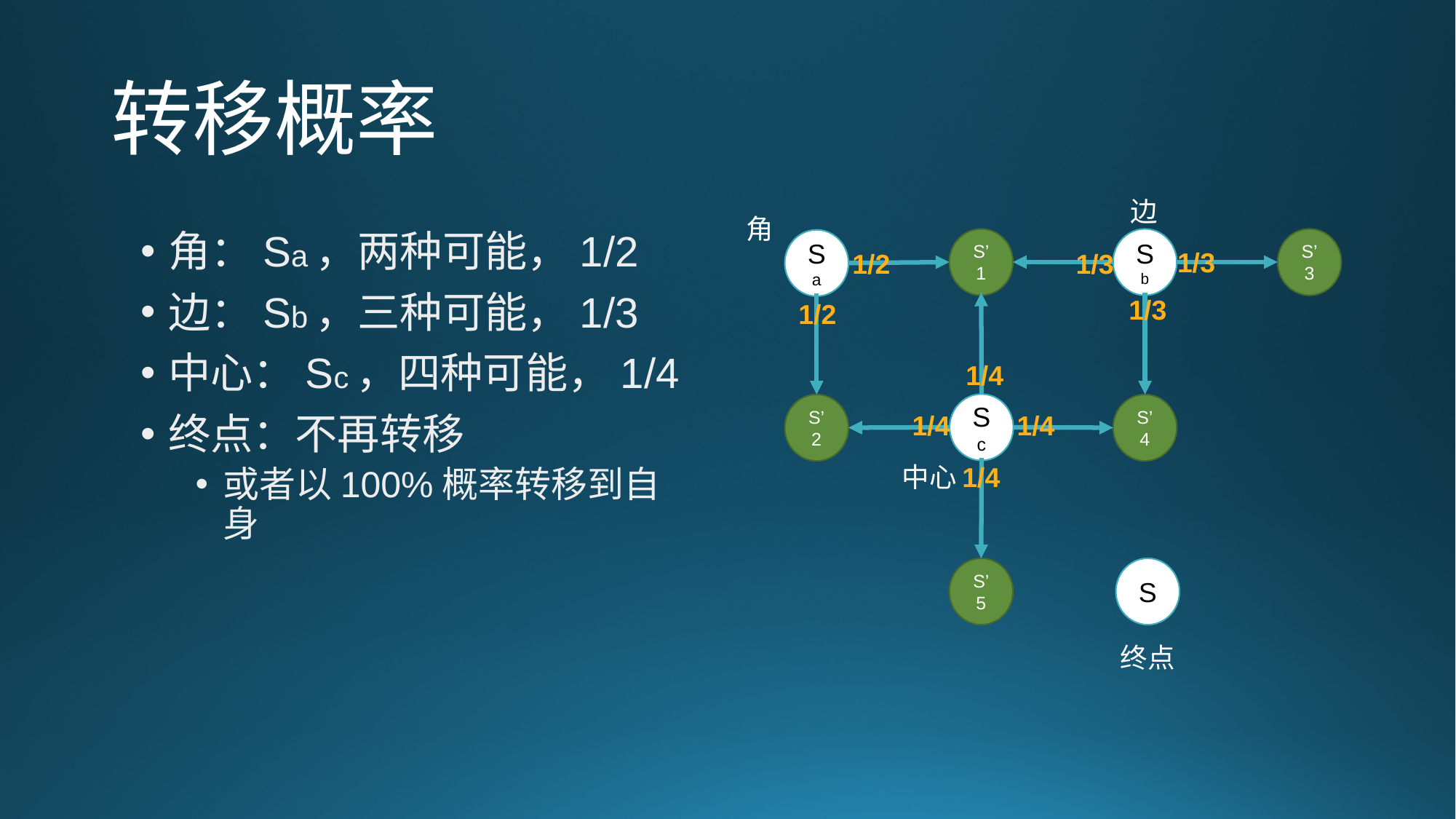

# 转移概率
边
角
S’1
Sb
S’3
Sa
1/3
1/3
1/2
1/3
1/2
1/4
Sc
S’2
S’4
1/4
1/4
中心
1/4
S’5
S
终点
角：Sa，两种可能，1/2
边：Sb，三种可能，1/3
中心：Sc，四种可能，1/4
终点：不再转移
或者以100%概率转移到自身